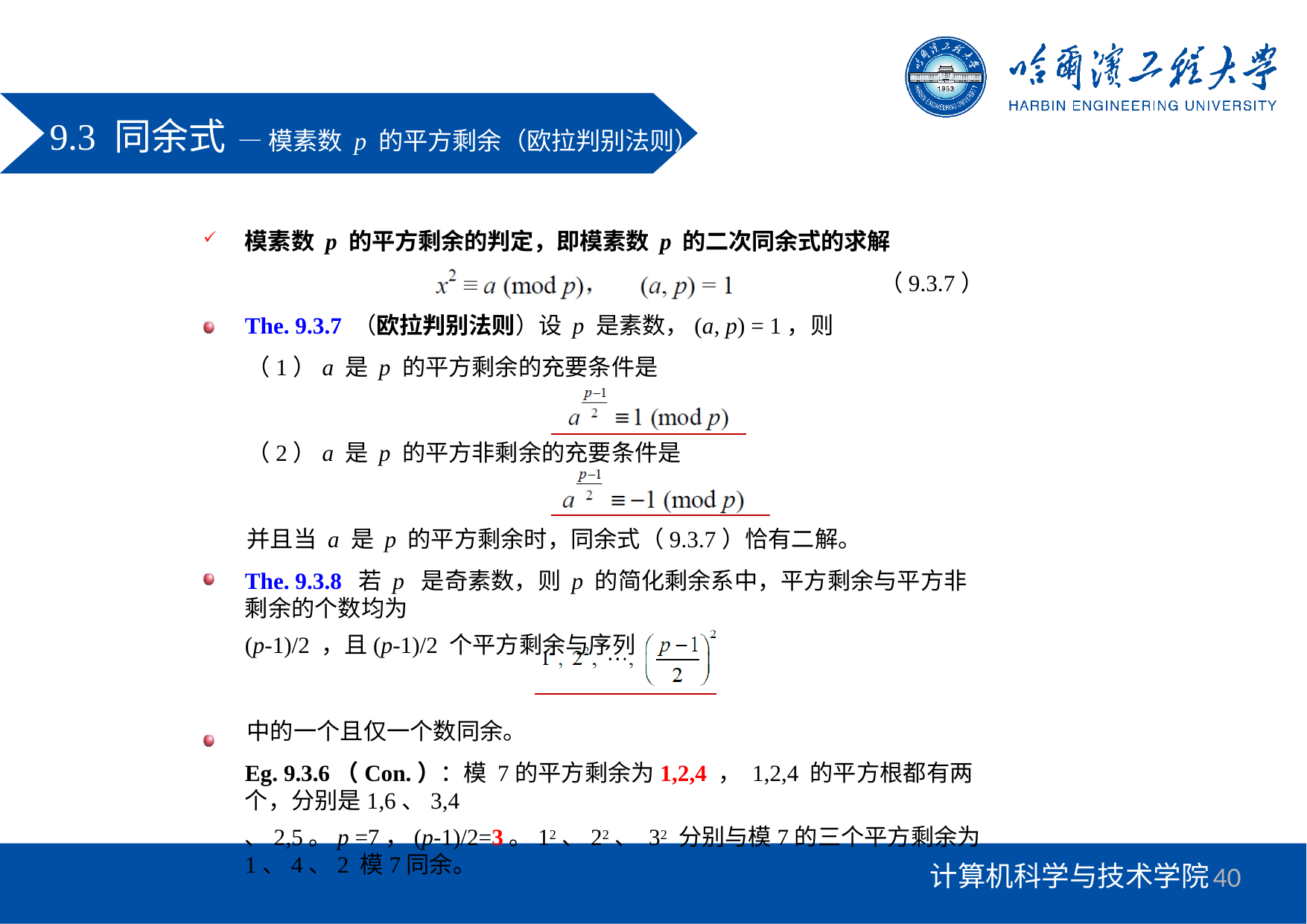

# 9.3 同余式— 模素数 p 的平方剩余（欧拉判别法则）
模素数 p 的平方剩余的判定，即模素数 p 的二次同余式的求解
（9.3.7）
The. 9.3.7 （欧拉判别法则）设 p 是素数，(a, p) = 1，则
（1）a 是 p 的平方剩余的充要条件是

（2）a 是 p 的平方非剩余的充要条件是

并且当 a 是 p 的平方剩余时，同余式（9.3.7）恰有二解。
The. 9.3.8 若 p 是奇素数，则 p 的简化剩余系中，平方剩余与平方非剩余的个数均为
(p-1)/2 ，且(p-1)/2 个平方剩余与序列

中的一个且仅一个数同余。
Eg. 9.3.6（Con.）：模 7的平方剩余为1,2,4 ， 1,2,4 的平方根都有两个，分别是1,6、3,4
、2,5。p =7，(p-1)/2=3。12、22、 32 分别与模7的三个平方剩余为 1、4、2 模7同余。

40